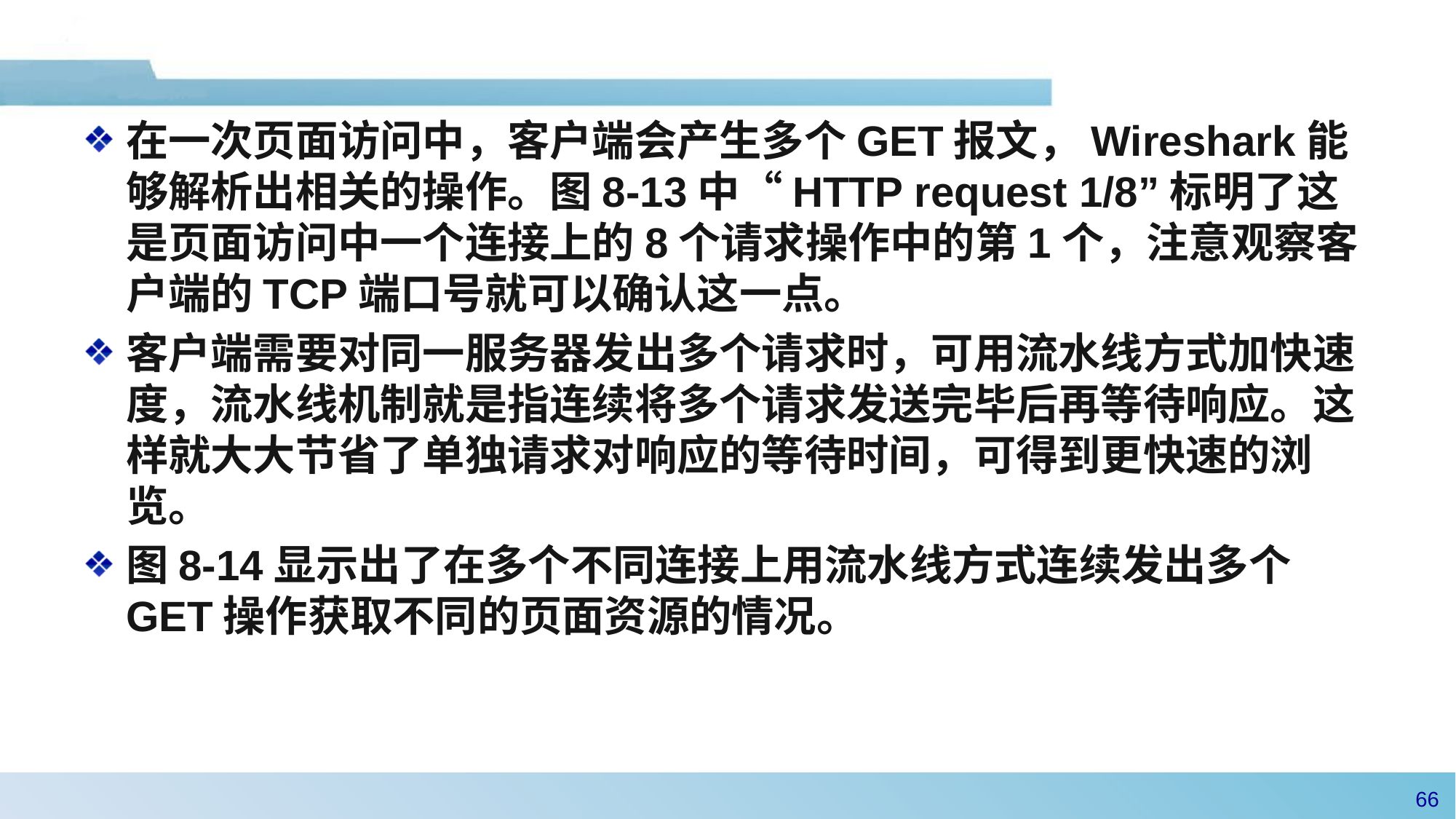

#
在一次页面访问中，客户端会产生多个GET报文，Wireshark能够解析出相关的操作。图8-13中“HTTP request 1/8”标明了这是页面访问中一个连接上的8个请求操作中的第1个，注意观察客户端的TCP端口号就可以确认这一点。
客户端需要对同一服务器发出多个请求时，可用流水线方式加快速度，流水线机制就是指连续将多个请求发送完毕后再等待响应。这样就大大节省了单独请求对响应的等待时间，可得到更快速的浏览。
图8-14显示出了在多个不同连接上用流水线方式连续发出多个GET操作获取不同的页面资源的情况。
66